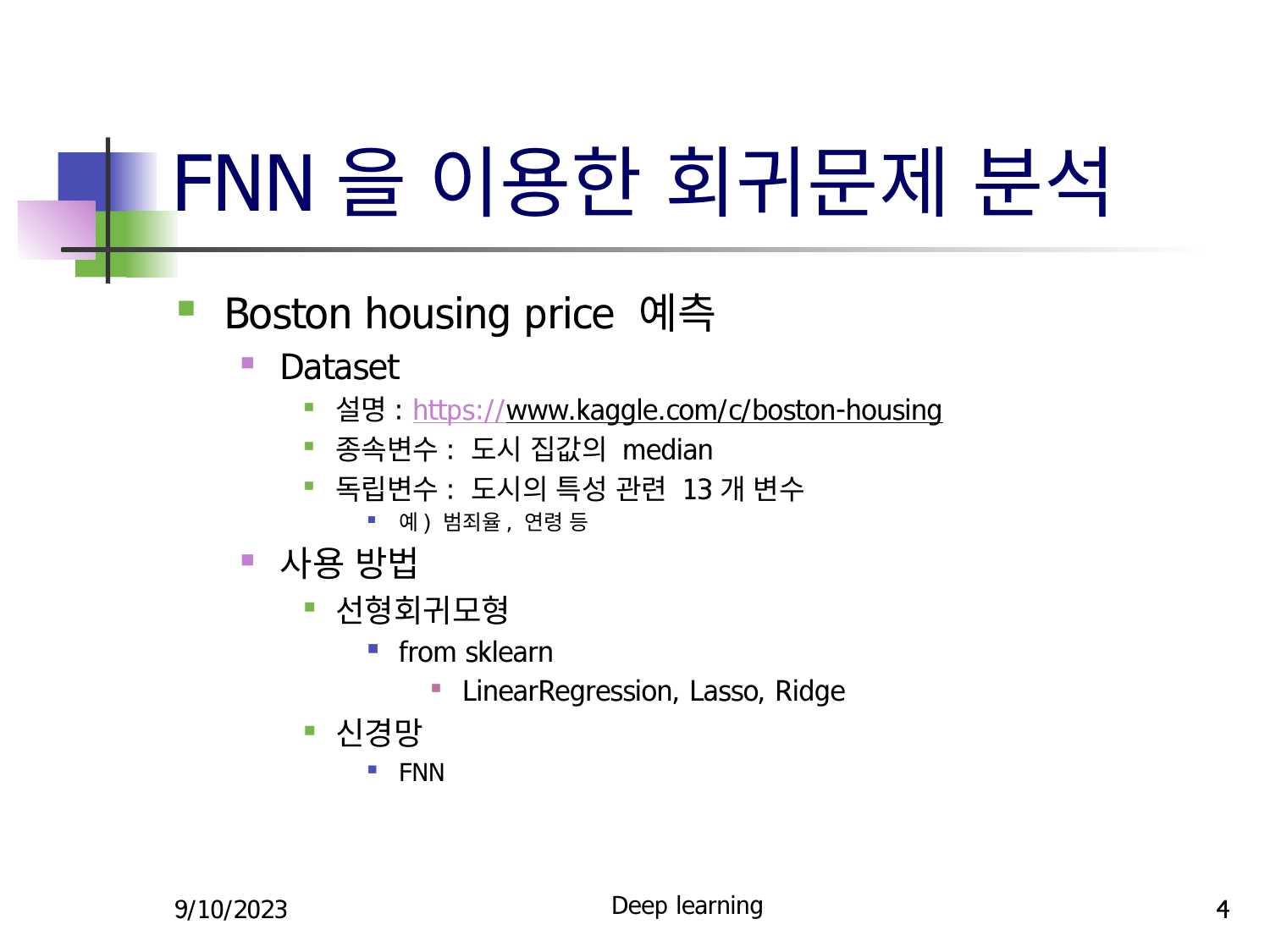

# FNN을 이용한 회귀문제 분석
Boston housing price 예측
Dataset
설명: https://www.kaggle.com/c/boston-housing
종속변수: 도시 집값의 median
독립변수: 도시의 특성 관련 13개 변수
예) 범죄율, 연령 등
사용 방법
선형회귀모형
from sklearn
LinearRegression, Lasso, Ridge
신경망
FNN

Deep learning
9/10/2023
4